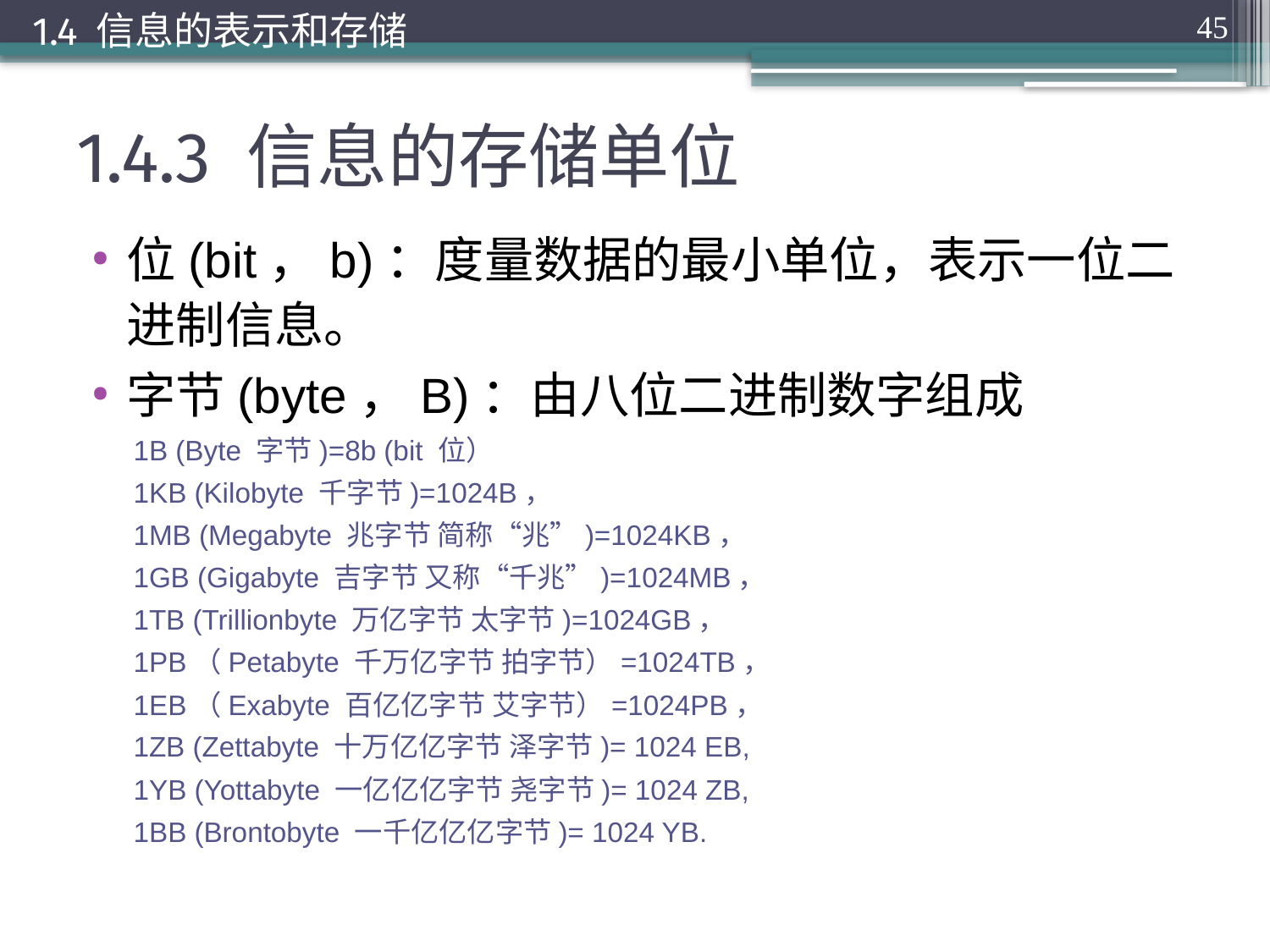

1.4 信息的表示和存储
45
# 1.4.3 信息的存储单位
位(bit，b)：度量数据的最小单位，表示一位二进制信息。
字节(byte，B)：由八位二进制数字组成
1B (Byte 字节)=8b (bit 位）
1KB (Kilobyte 千字节)=1024B，
1MB (Megabyte 兆字节 简称“兆”)=1024KB，
1GB (Gigabyte 吉字节 又称“千兆”)=1024MB，
1TB (Trillionbyte 万亿字节 太字节)=1024GB，
1PB（Petabyte 千万亿字节 拍字节）=1024TB，
1EB（Exabyte 百亿亿字节 艾字节）=1024PB，
1ZB (Zettabyte 十万亿亿字节 泽字节)= 1024 EB,
1YB (Yottabyte 一亿亿亿字节 尧字节)= 1024 ZB,
1BB (Brontobyte 一千亿亿亿字节)= 1024 YB.